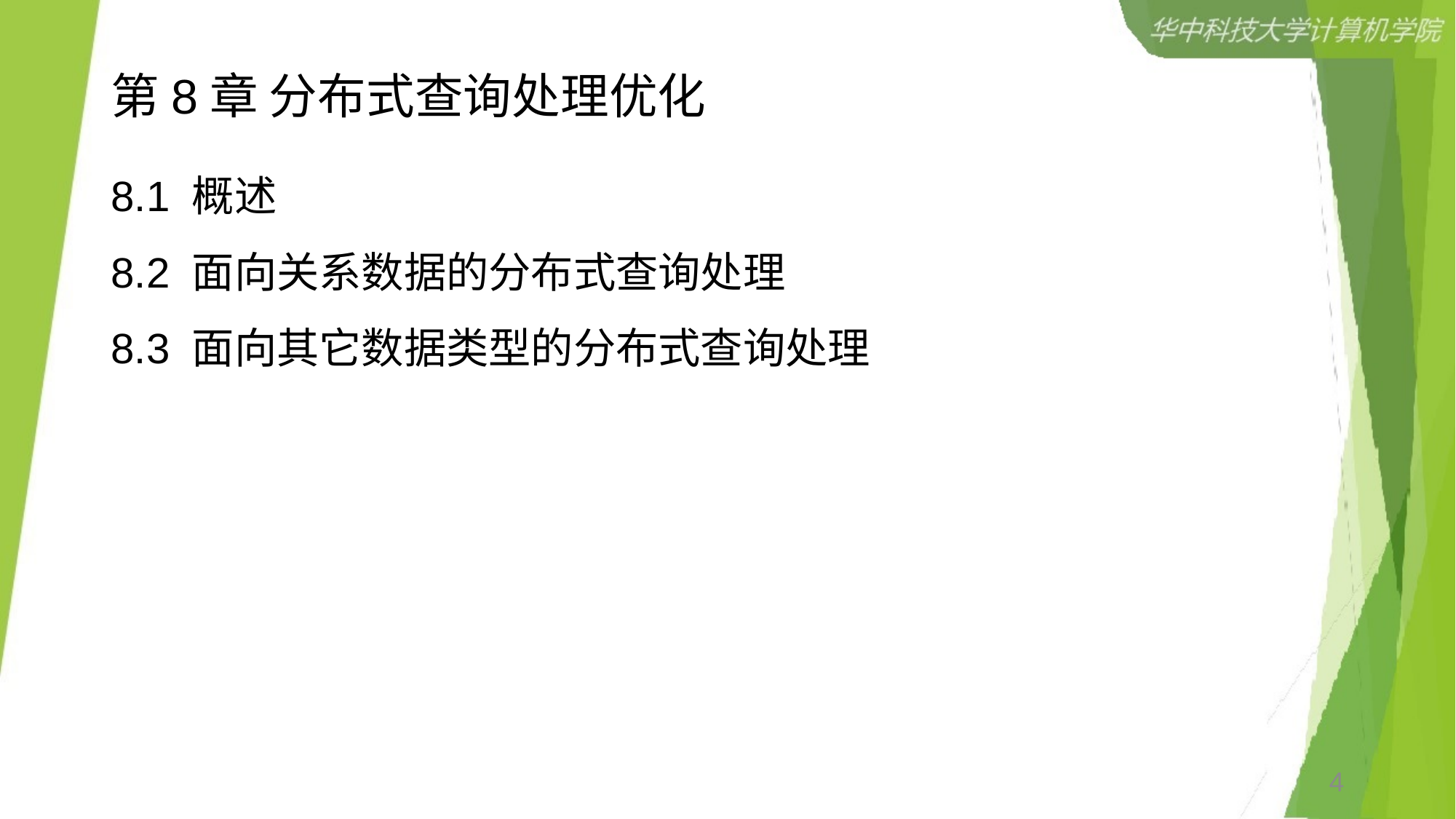

# 第8章 分布式查询处理优化
8.1 概述
8.2 面向关系数据的分布式查询处理
8.3 面向其它数据类型的分布式查询处理
4